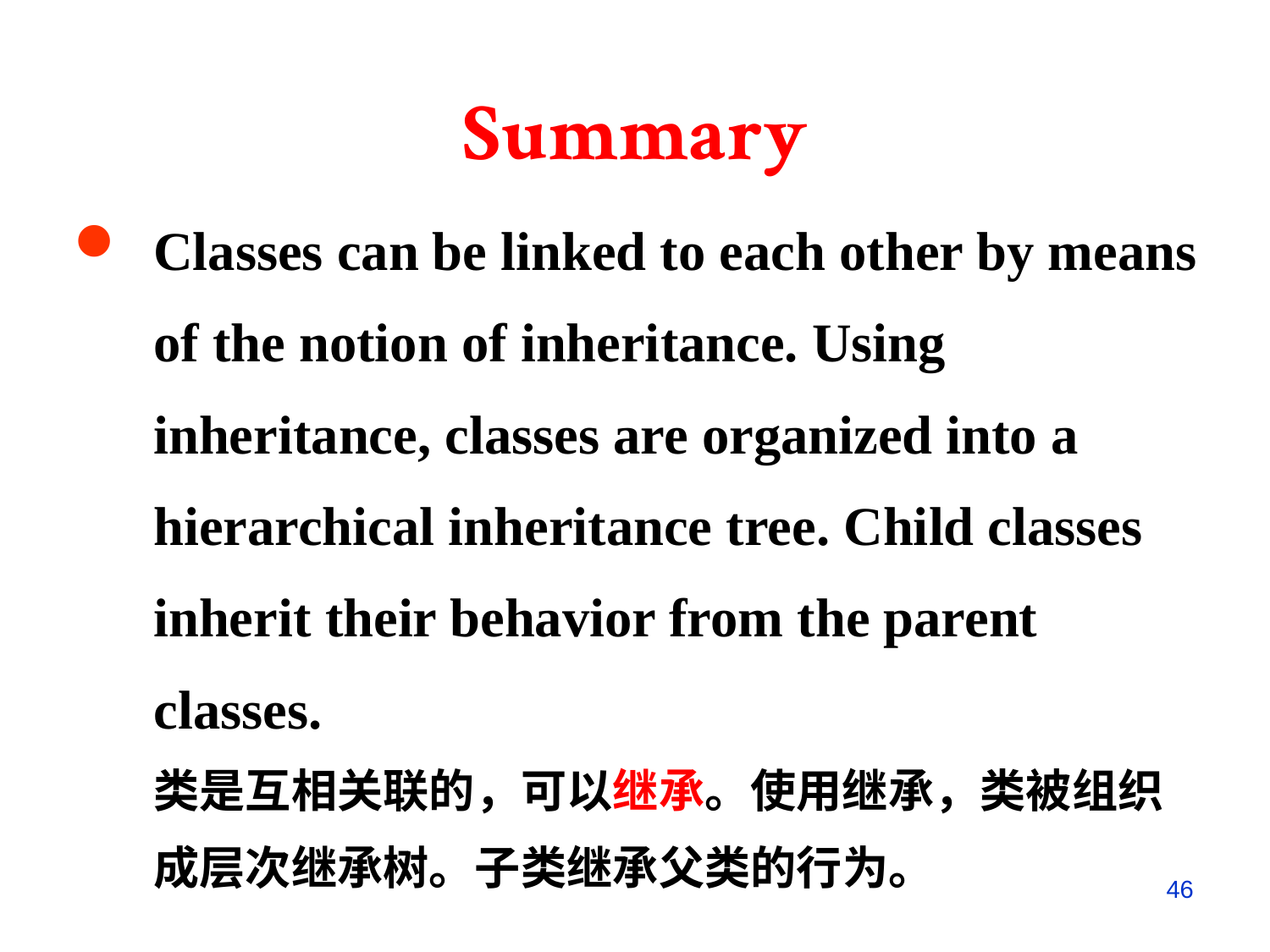

Summary
Classes can be linked to each other by means of the notion of inheritance. Using inheritance, classes are organized into a hierarchical inheritance tree. Child classes inherit their behavior from the parent classes.
类是互相关联的，可以继承。使用继承，类被组织成层次继承树。子类继承父类的行为。
46